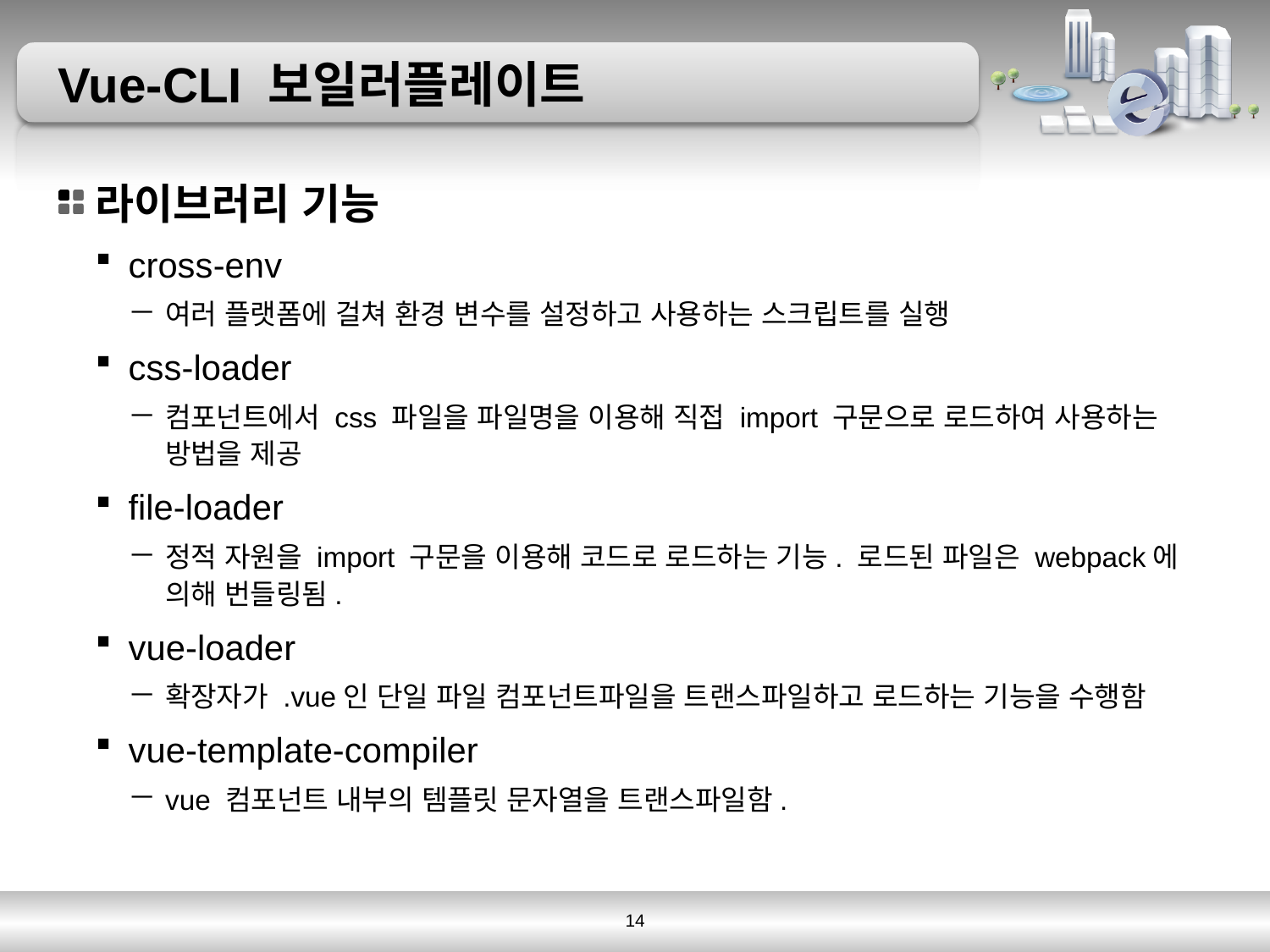

# Vue-CLI 보일러플레이트
라이브러리 기능
cross-env
여러 플랫폼에 걸쳐 환경 변수를 설정하고 사용하는 스크립트를 실행
css-loader
컴포넌트에서 css 파일을 파일명을 이용해 직접 import 구문으로 로드하여 사용하는 방법을 제공
file-loader
정적 자원을 import 구문을 이용해 코드로 로드하는 기능. 로드된 파일은 webpack에 의해 번들링됨.
vue-loader
확장자가 .vue인 단일 파일 컴포넌트파일을 트랜스파일하고 로드하는 기능을 수행함
vue-template-compiler
vue 컴포넌트 내부의 템플릿 문자열을 트랜스파일함.